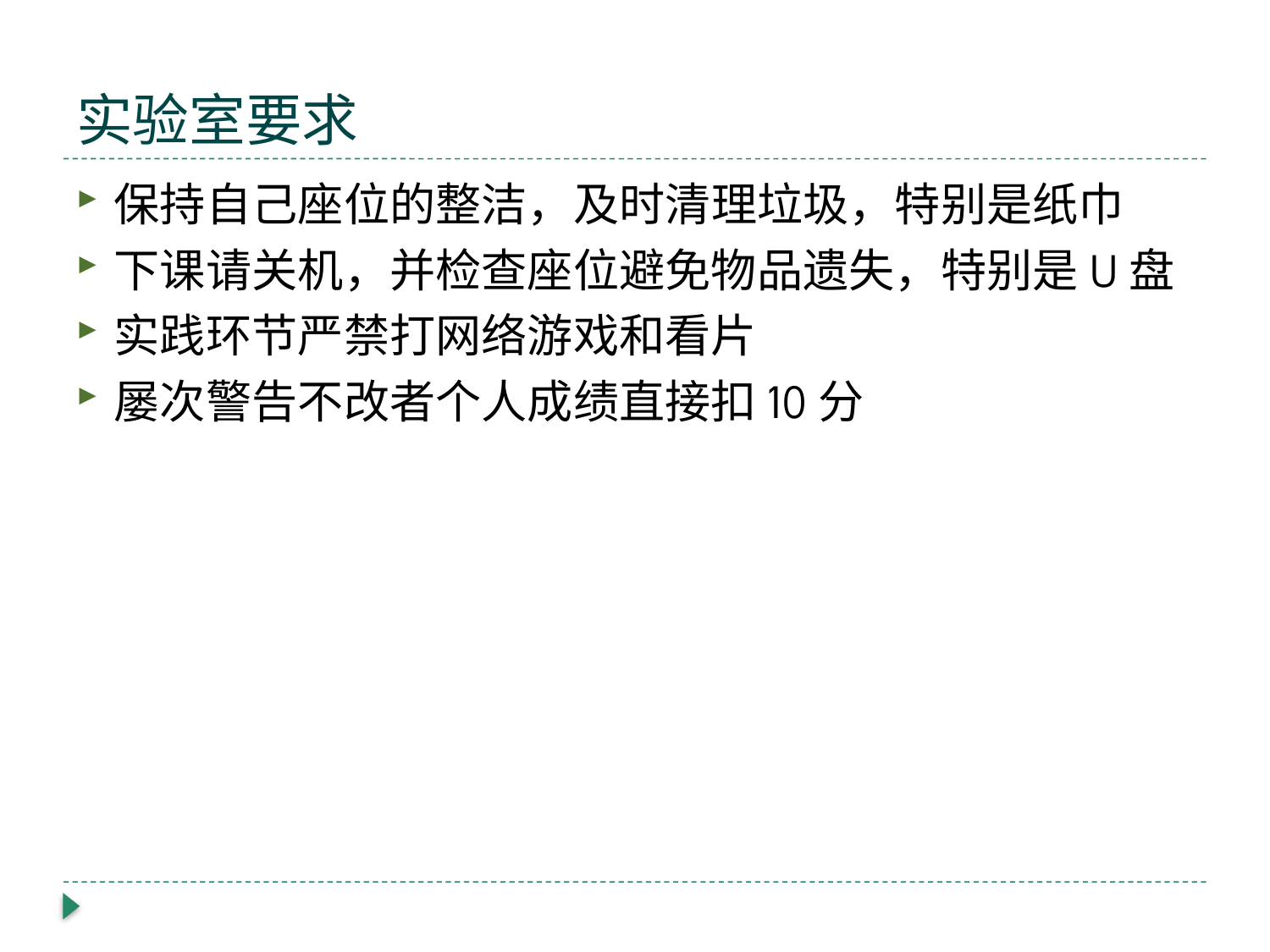

# 实验室要求
保持自己座位的整洁，及时清理垃圾，特别是纸巾
下课请关机，并检查座位避免物品遗失，特别是U盘
实践环节严禁打网络游戏和看片
屡次警告不改者个人成绩直接扣10分